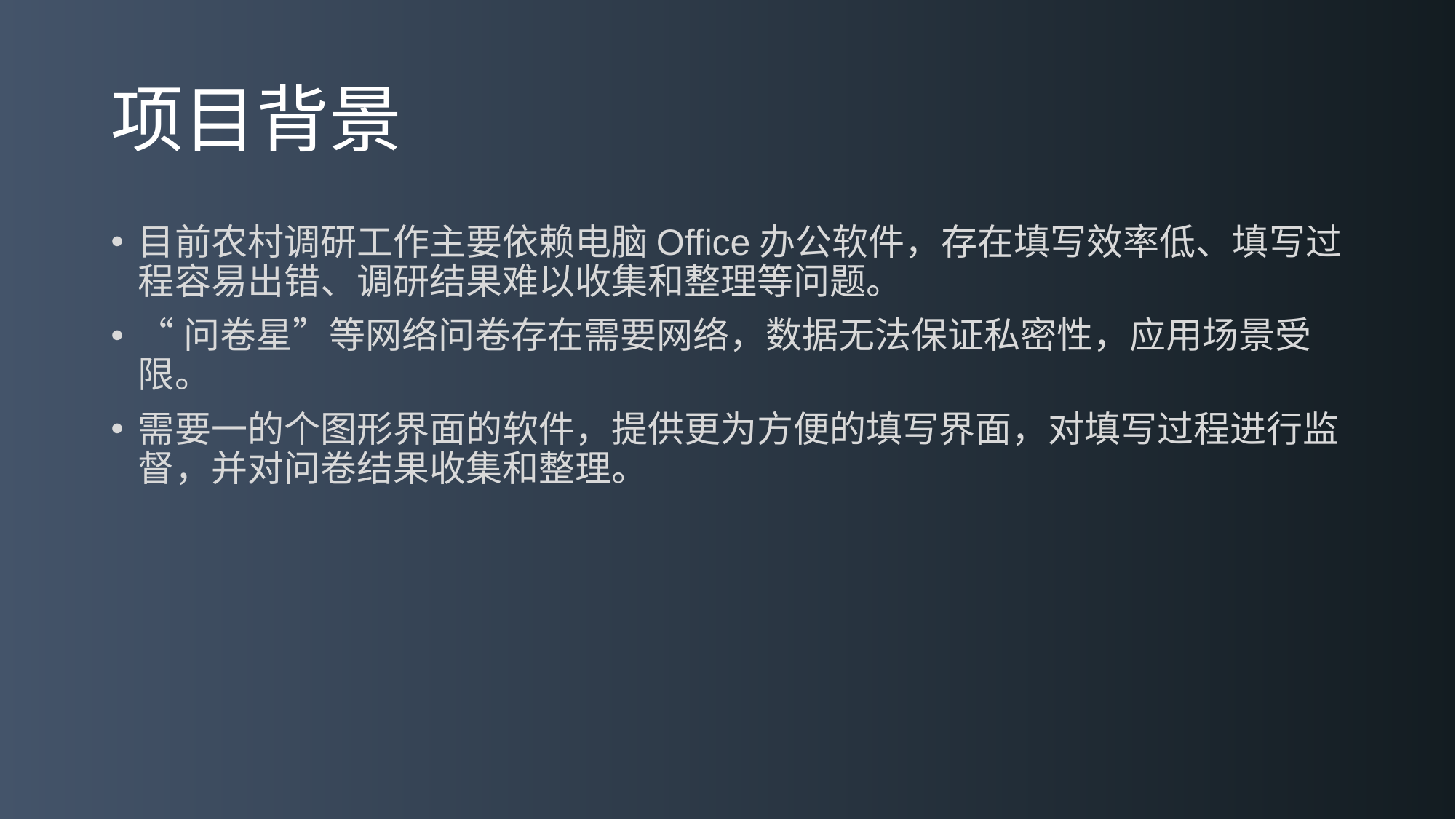

# 项目背景
目前农村调研工作主要依赖电脑Office办公软件，存在填写效率低、填写过程容易出错、调研结果难以收集和整理等问题。
“问卷星”等网络问卷存在需要网络，数据无法保证私密性，应用场景受限。
需要一的个图形界面的软件，提供更为方便的填写界面，对填写过程进行监督，并对问卷结果收集和整理。